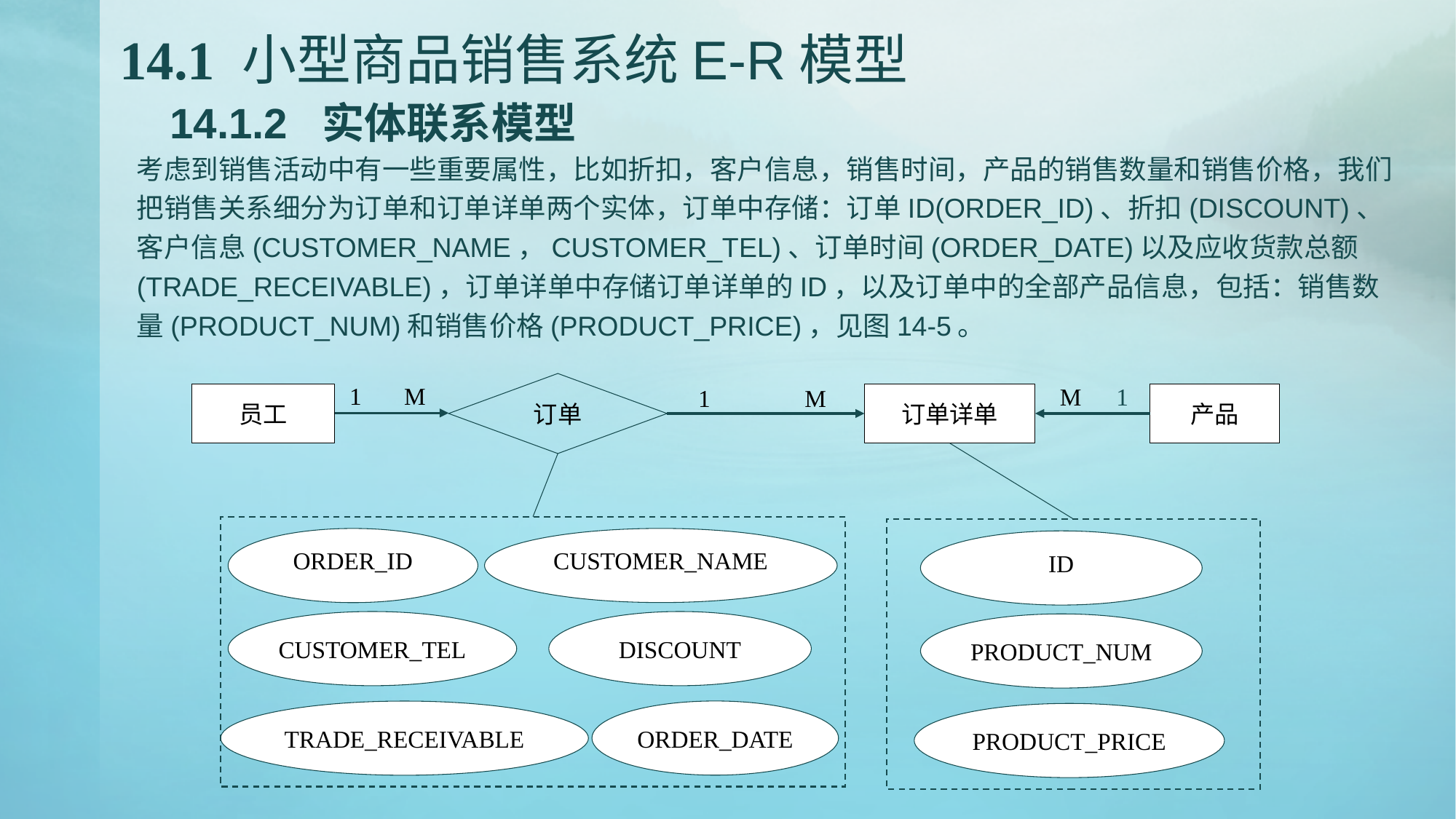

# 14.1 小型商品销售系统E-R模型 14.1.2  实体联系模型
考虑到销售活动中有一些重要属性，比如折扣，客户信息，销售时间，产品的销售数量和销售价格，我们把销售关系细分为订单和订单详单两个实体，订单中存储：订单ID(ORDER_ID)、折扣(DISCOUNT)、客户信息(CUSTOMER_NAME，CUSTOMER_TEL)、订单时间(ORDER_DATE)以及应收货款总额(TRADE_RECEIVABLE)，订单详单中存储订单详单的ID，以及订单中的全部产品信息，包括：销售数量(PRODUCT_NUM)和销售价格(PRODUCT_PRICE)，见图14-5。

订单
1
M
M
1
1
M
订单详单
产品
员工

CUSTOMER_NAME
ORDER_ID
CUSTOMER_TEL
DISCOUNT
ORDER_DATE
TRADE_RECEIVABLE

ID
PRODUCT_NUM
PRODUCT_PRICE